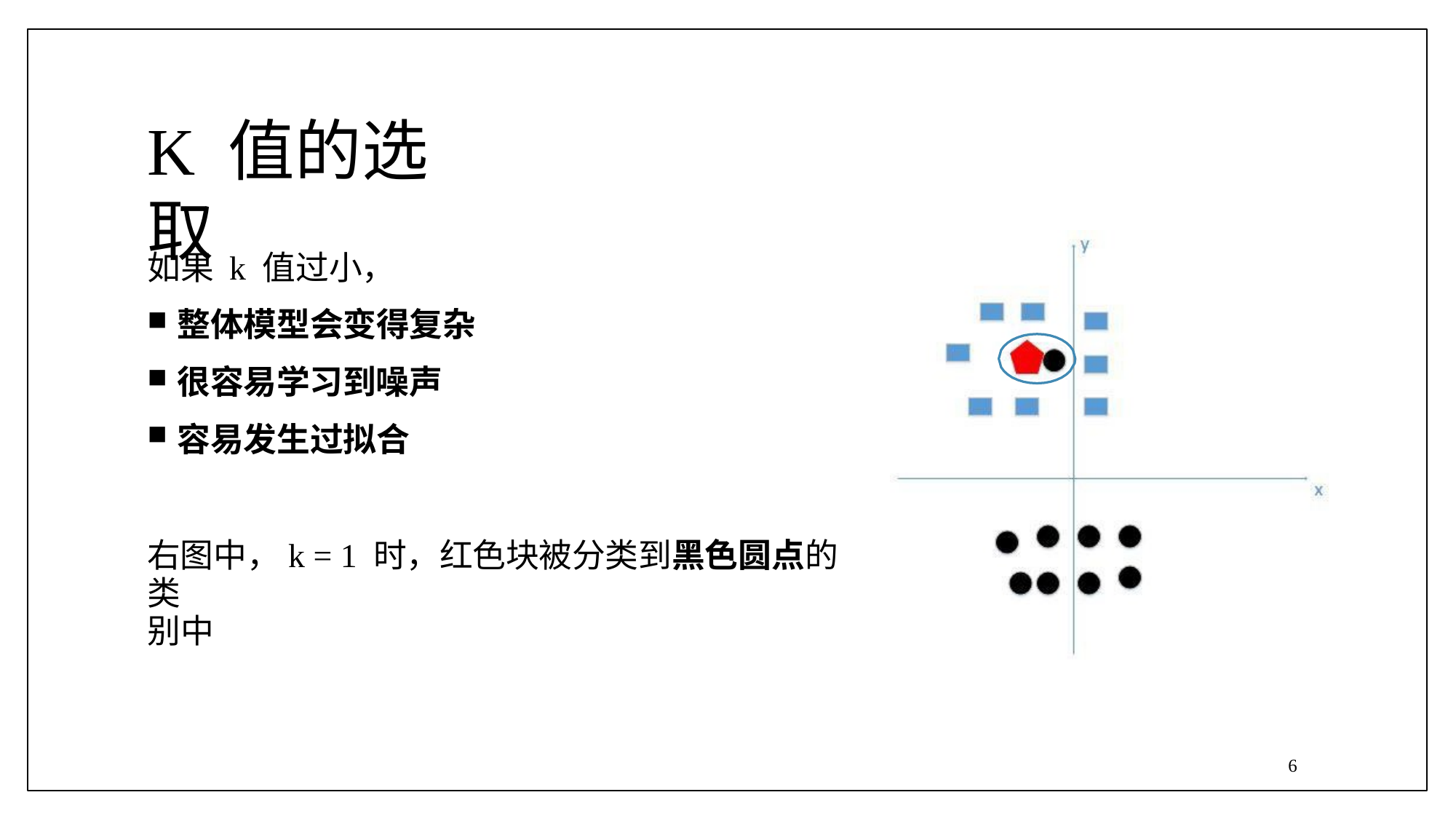

# K 值的选取
如果 k 值过小，
整体模型会变得复杂
很容易学习到噪声
容易发生过拟合

右图中，k = 1 时，红色块被分类到黑色圆点的类
别中

6